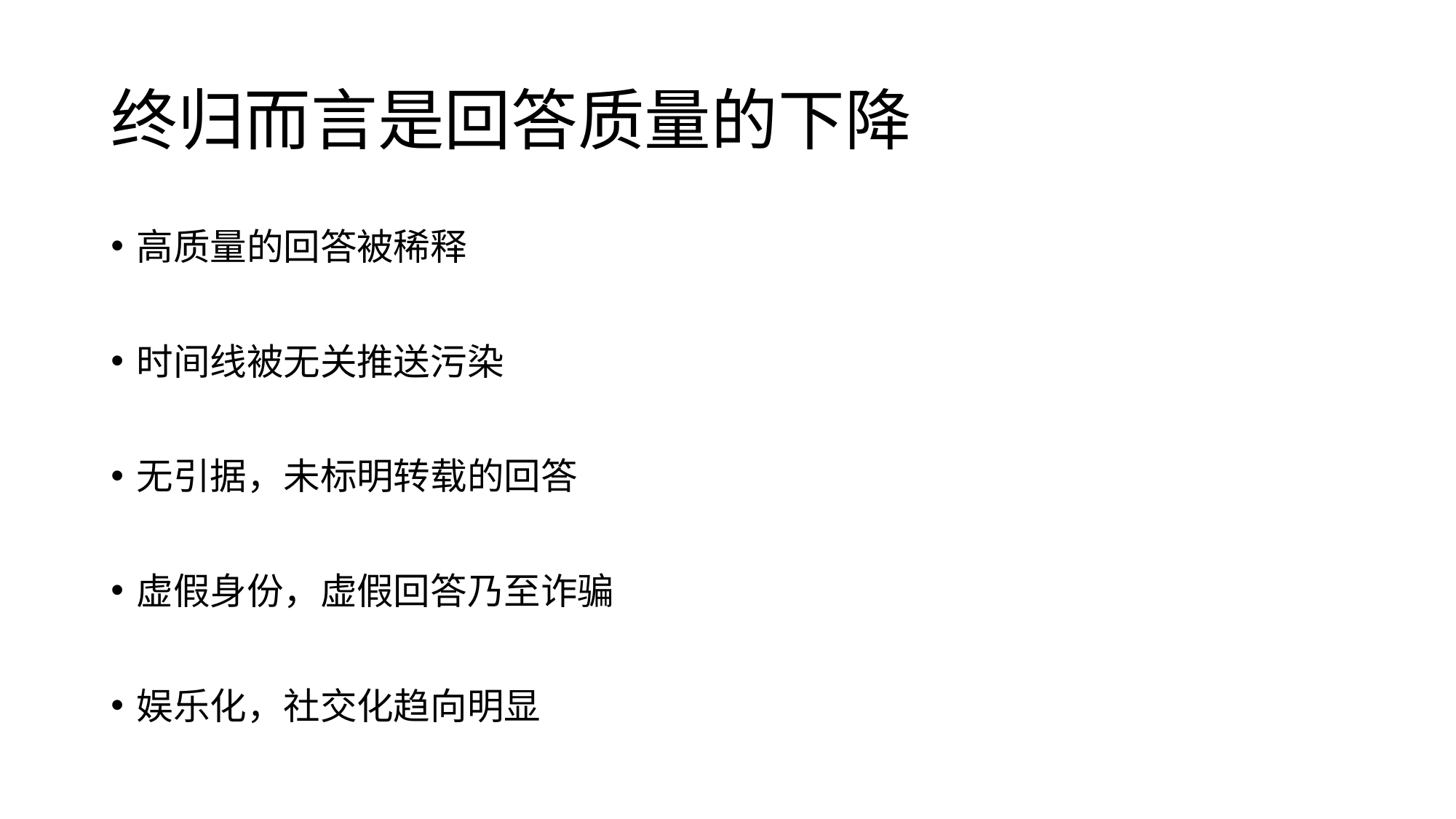

# 终归而言是回答质量的下降
高质量的回答被稀释

时间线被无关推送污染

无引据，未标明转载的回答

虚假身份，虚假回答乃至诈骗

娱乐化，社交化趋向明显